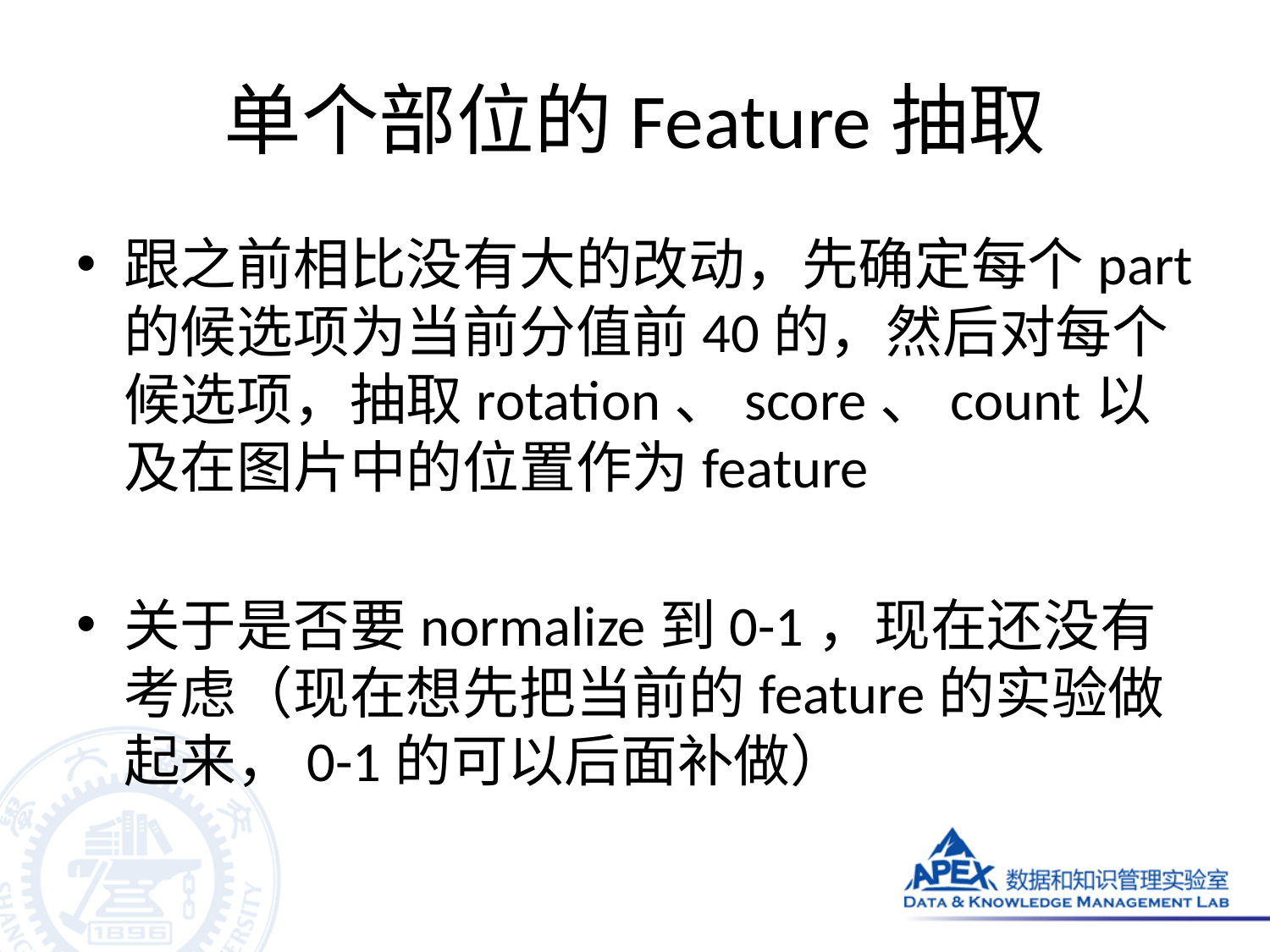

# 单个部位的Feature抽取
跟之前相比没有大的改动，先确定每个part的候选项为当前分值前40的，然后对每个候选项，抽取rotation、score、count以及在图片中的位置作为feature

关于是否要normalize到0-1，现在还没有考虑（现在想先把当前的feature的实验做起来，0-1的可以后面补做）